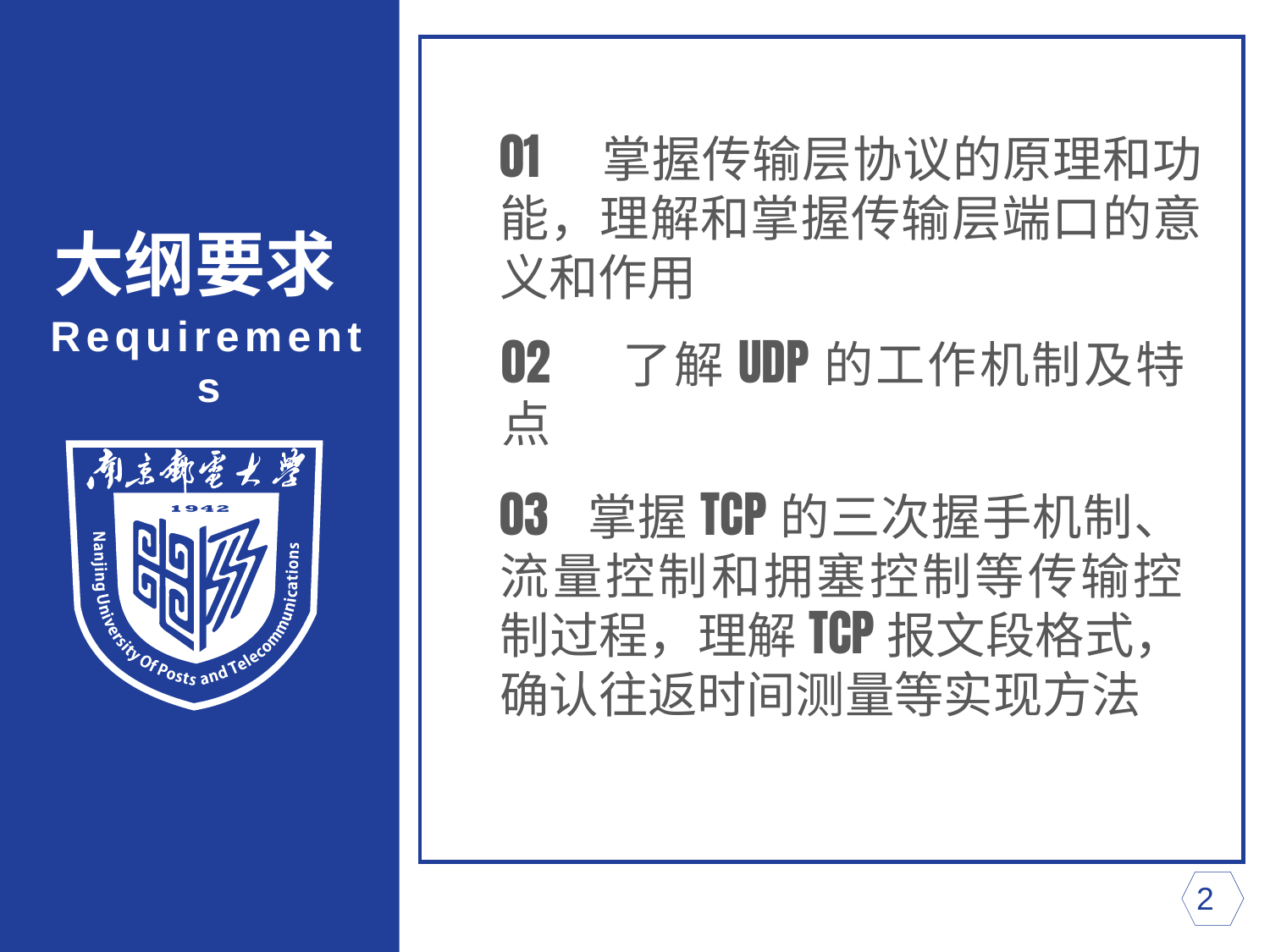

01    掌握传输层协议的原理和功能，理解和掌握传输层端口的意义和作用
大纲要求
Requirements
02    了解UDP的工作机制及特点

03  掌握TCP的三次握手机制、流量控制和拥塞控制等传输控制过程，理解TCP报文段格式，确认往返时间测量等实现方法

 2